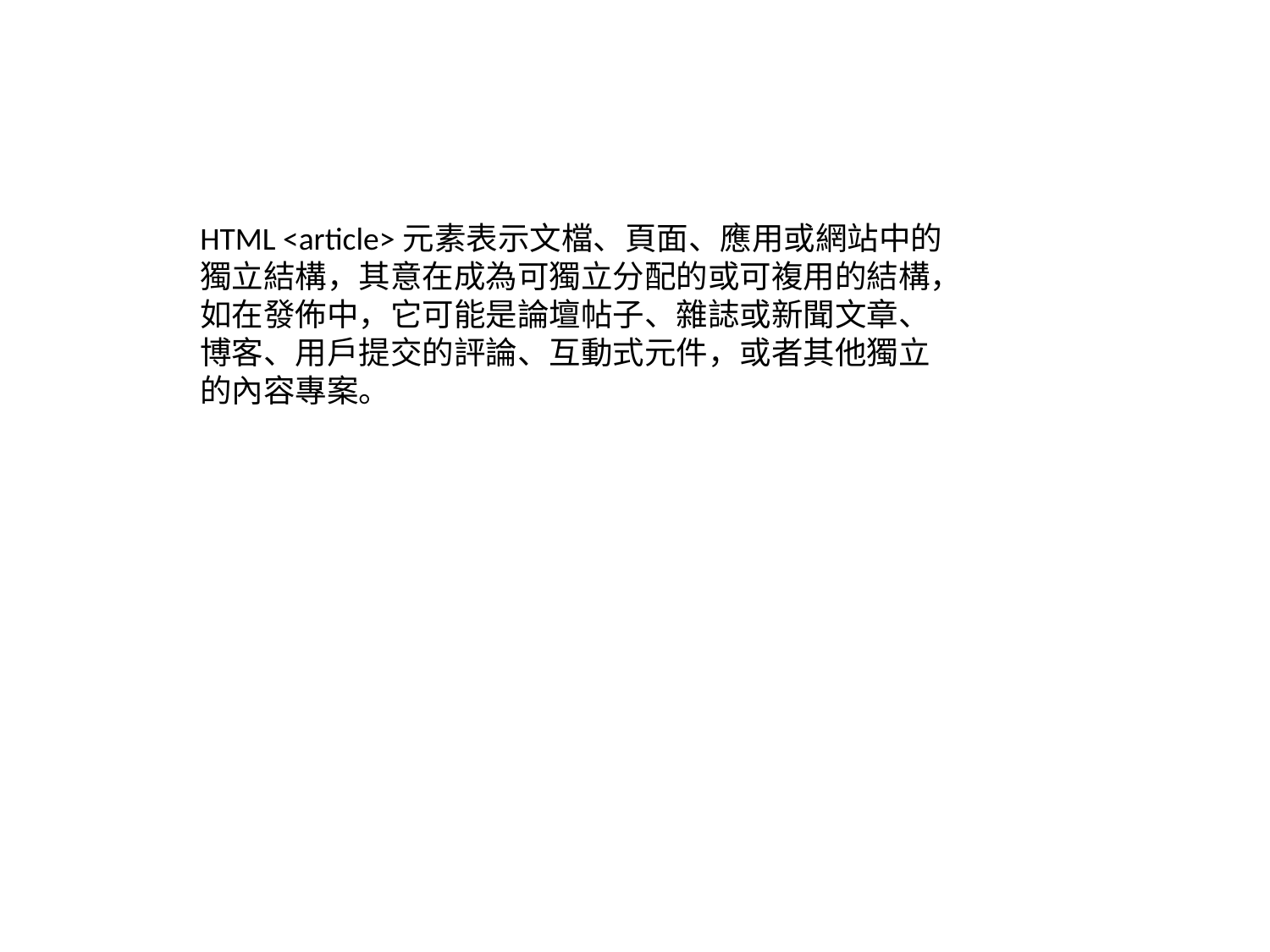

HTML <article>元素表示文檔、頁面、應用或網站中的獨立結構，其意在成為可獨立分配的或可複用的結構，如在發佈中，它可能是論壇帖子、雜誌或新聞文章、博客、用戶提交的評論、互動式元件，或者其他獨立的內容專案。​​